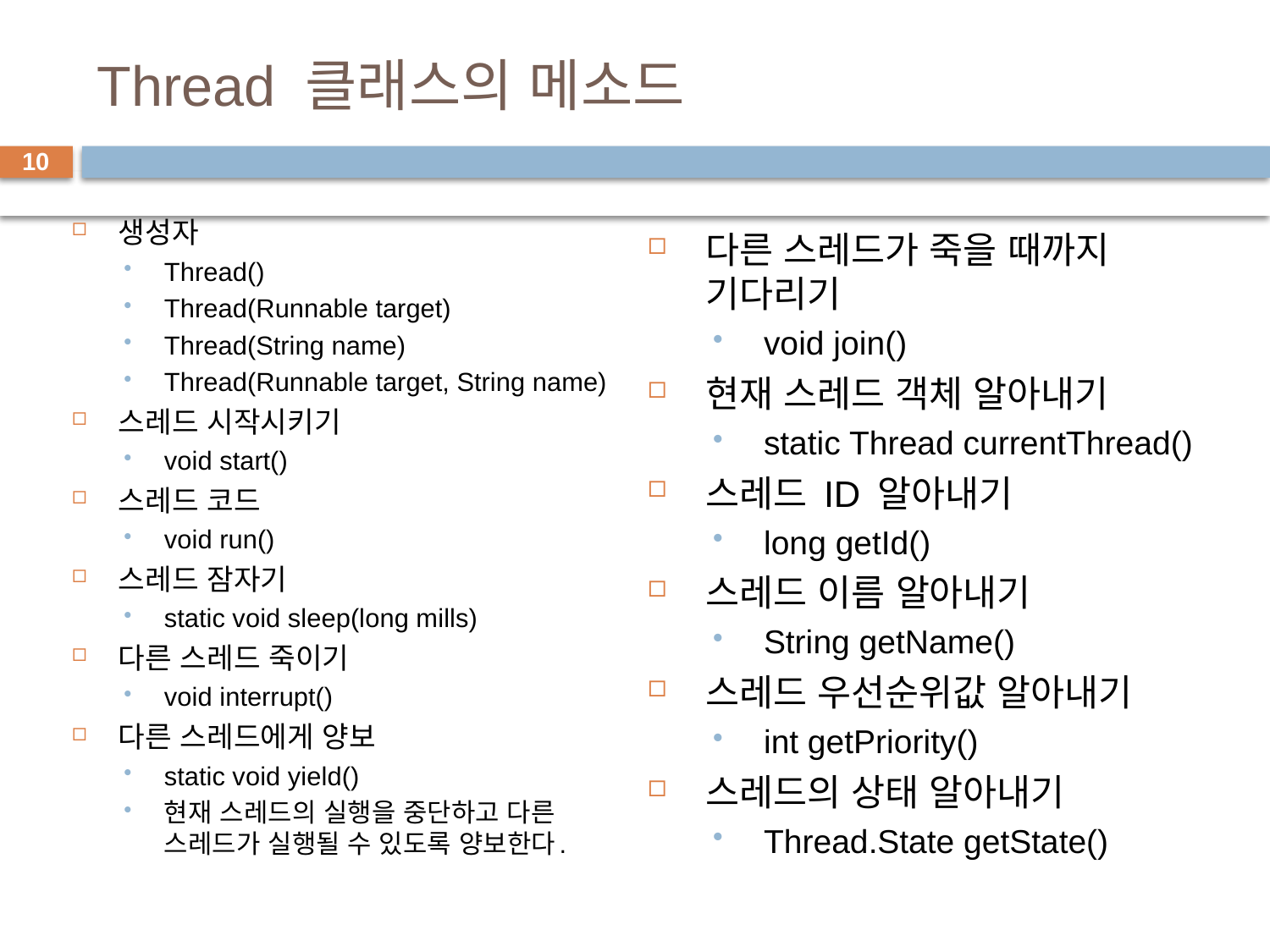

# Thread 클래스의 메소드
10
생성자
Thread()
Thread(Runnable target)
Thread(String name)
Thread(Runnable target, String name)
스레드 시작시키기
void start()
스레드 코드
void run()
스레드 잠자기
static void sleep(long mills)
다른 스레드 죽이기
void interrupt()
다른 스레드에게 양보
static void yield()
현재 스레드의 실행을 중단하고 다른 스레드가 실행될 수 있도록 양보한다.

다른 스레드가 죽을 때까지 기다리기
void join()
현재 스레드 객체 알아내기
static Thread currentThread()
스레드 ID 알아내기
long getId()
스레드 이름 알아내기
String getName()
스레드 우선순위값 알아내기
int getPriority()
스레드의 상태 알아내기
Thread.State getState()